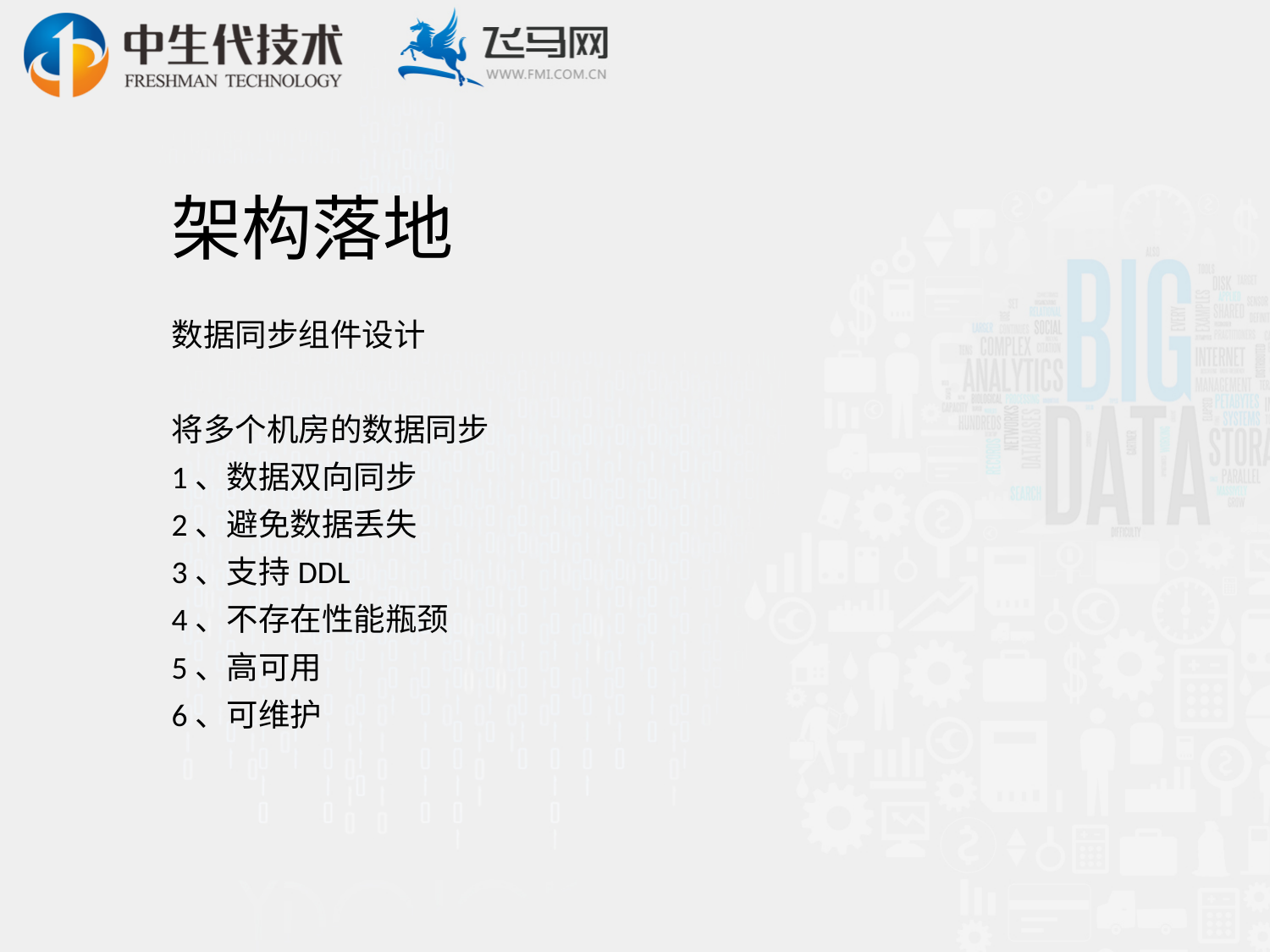

# 架构落地
数据同步组件设计

将多个机房的数据同步
1、数据双向同步
2、避免数据丢失
3、支持DDL
4、不存在性能瓶颈
5、高可用
6、可维护